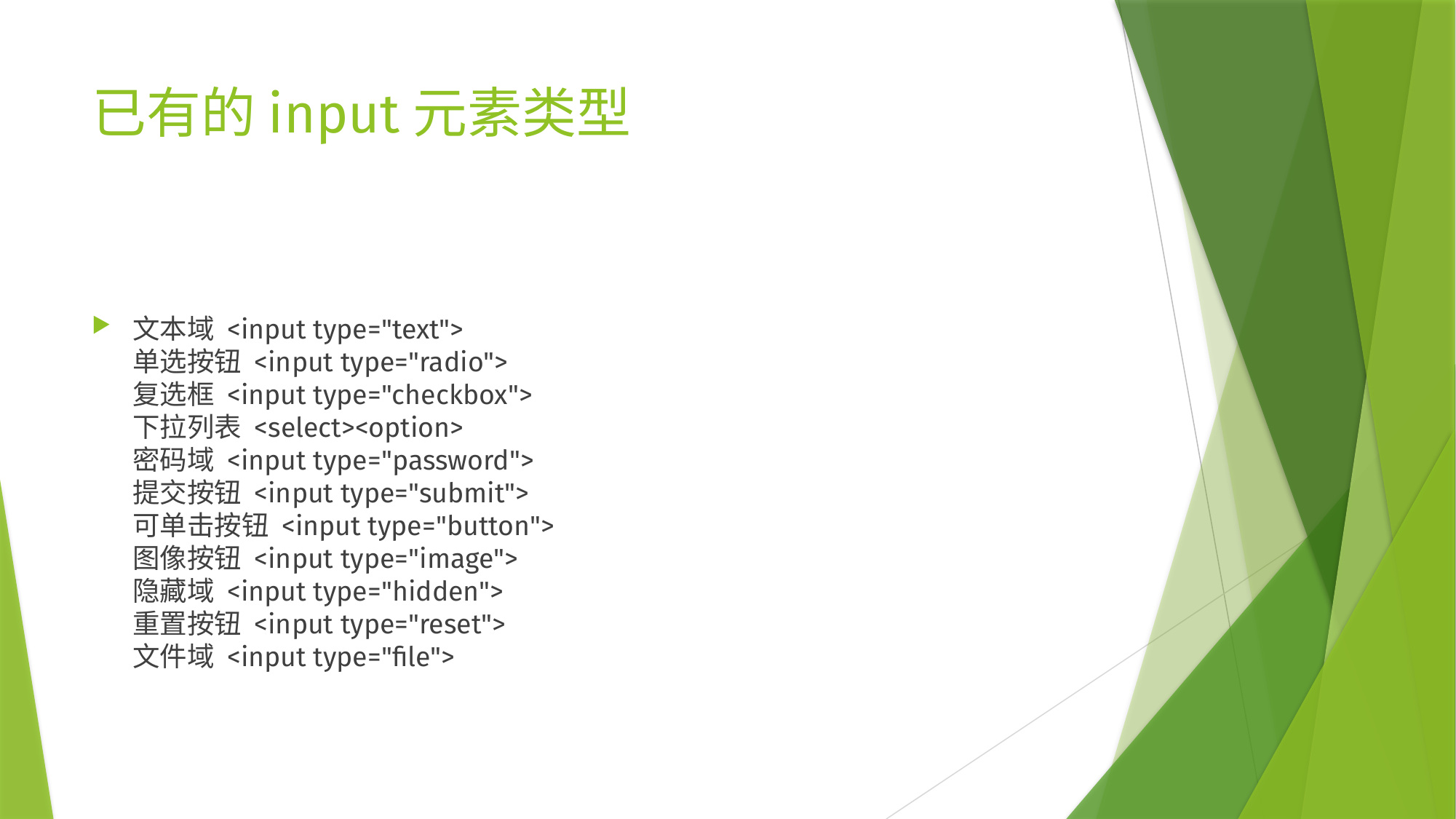

# 已有的input元素类型

文本域 <input type="text">
单选按钮 <input type="radio">
复选框 <input type="checkbox">
下拉列表 <select><option>
密码域 <input type="password">
提交按钮 <input type="submit">
可单击按钮 <input type="button">
图像按钮 <input type="image">
隐藏域 <input type="hidden">
重置按钮 <input type="reset">
文件域 <input type="file">